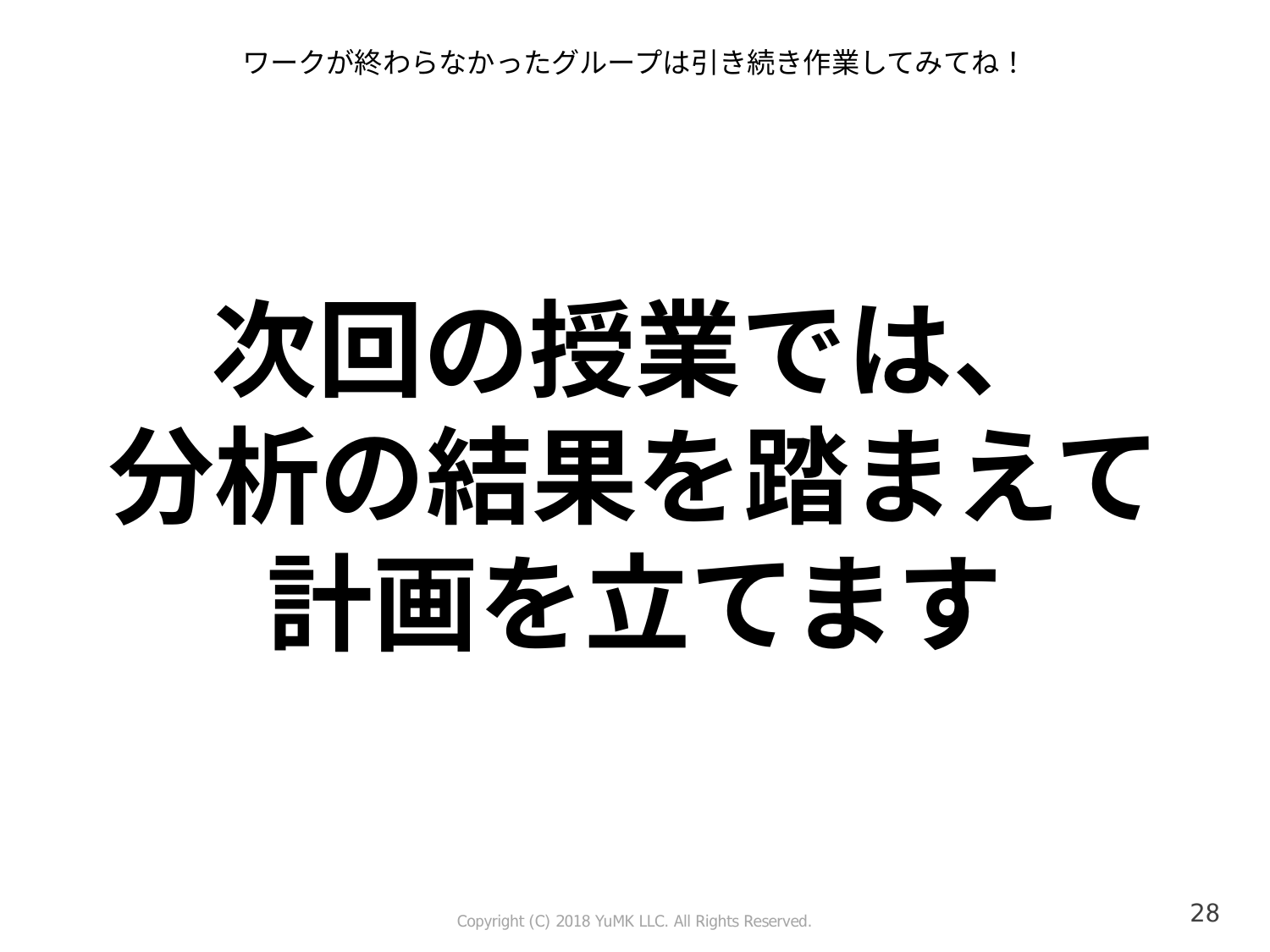

# ワークが終わらなかったグループは引き続き作業してみてね！

次回の授業では、
分析の結果を踏まえて
計画を立てます
28